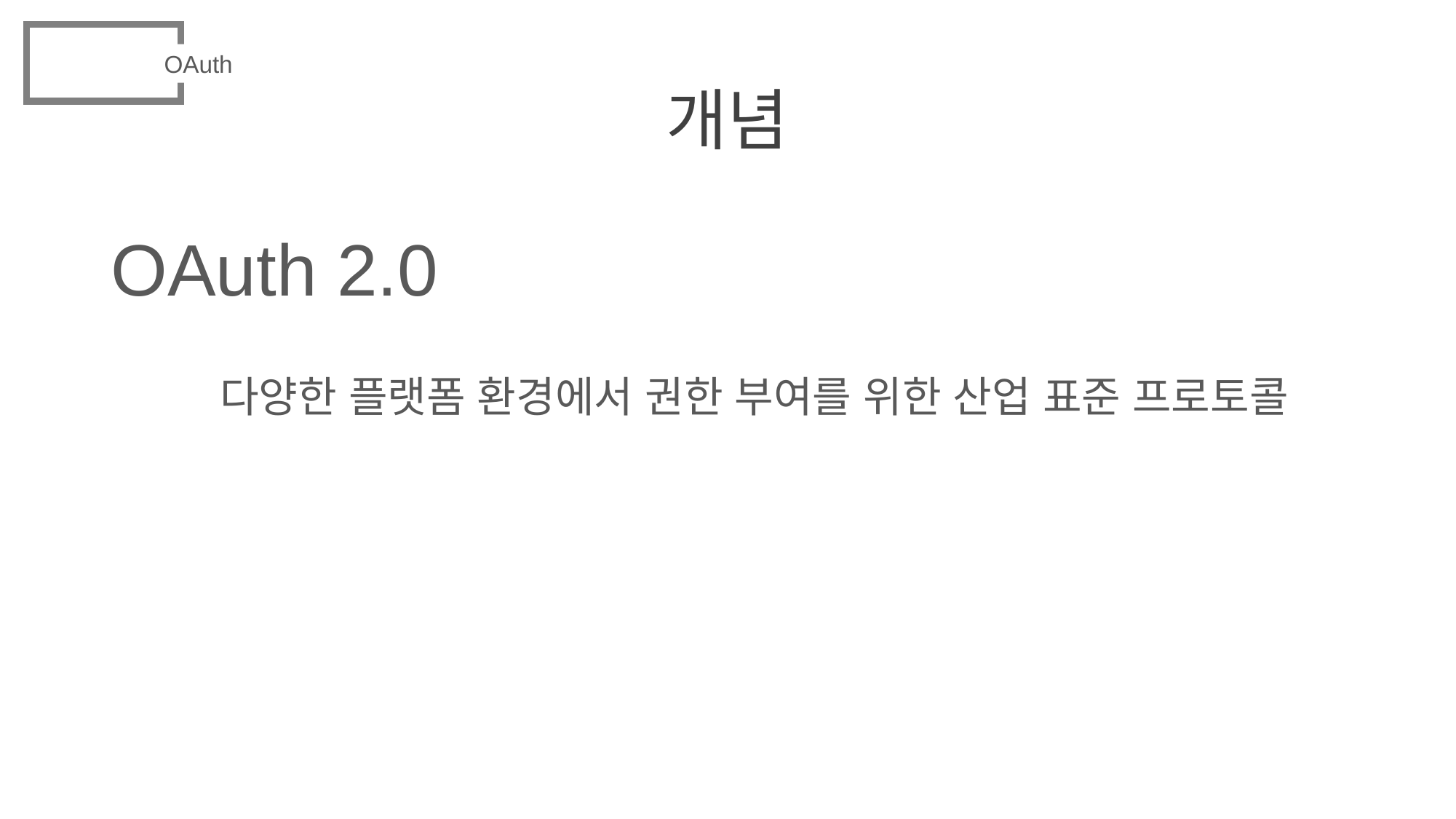

OAuth
# 개념
OAuth 2.0

	다양한 플랫폼 환경에서 권한 부여를 위한 산업 표준 프로토콜